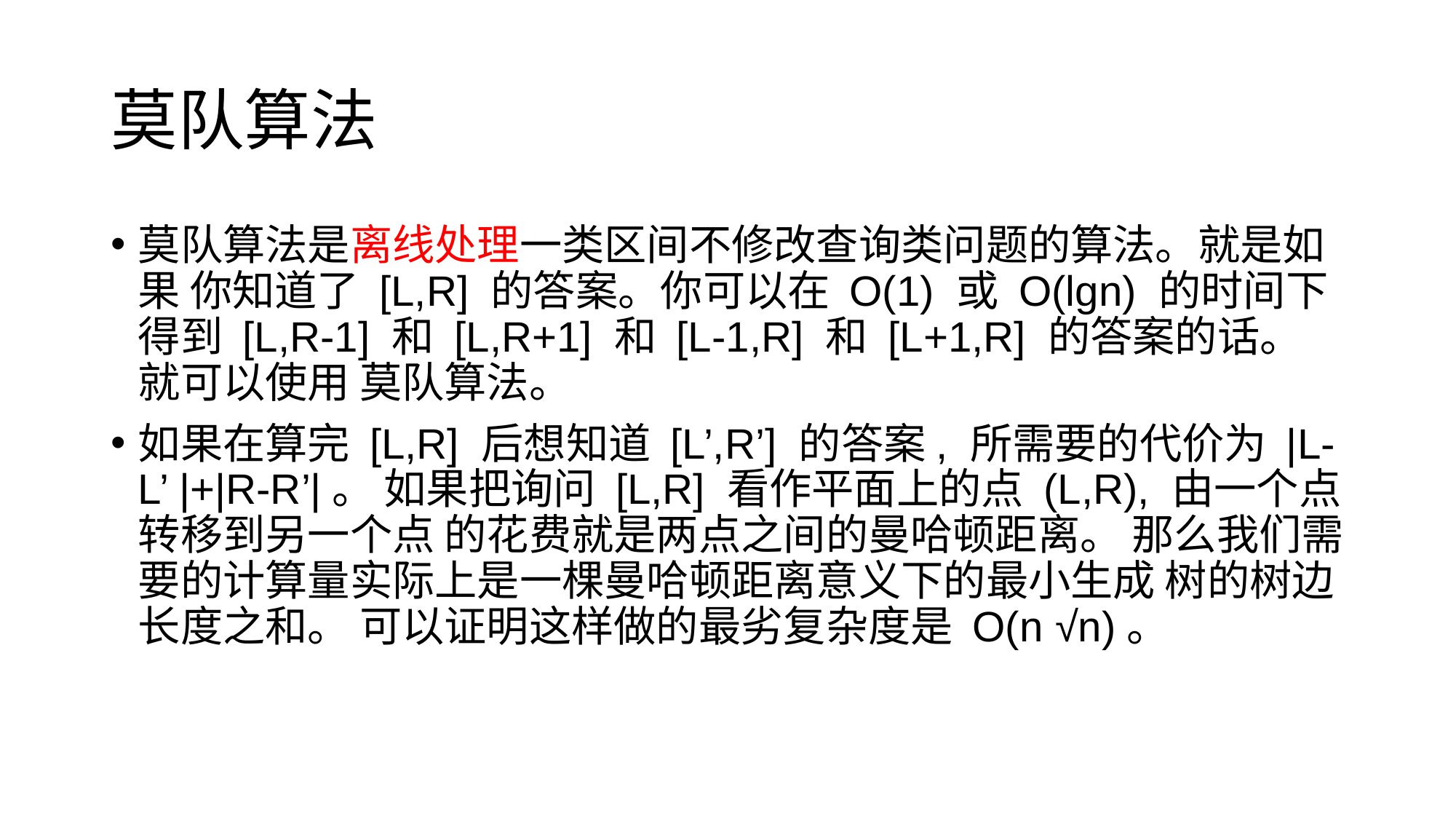

# 莫队算法
莫队算法是离线处理一类区间不修改查询类问题的算法。就是如果 你知道了 [L,R] 的答案。你可以在 O(1) 或 O(lgn) 的时间下得到 [L,R-1] 和 [L,R+1] 和 [L-1,R] 和 [L+1,R] 的答案的话。就可以使用 莫队算法。
如果在算完 [L,R] 后想知道 [L’,R’] 的答案, 所需要的代价为 |L-L’ |+|R-R’|。 如果把询问 [L,R] 看作平面上的点 (L,R), 由一个点转移到另一个点 的花费就是两点之间的曼哈顿距离。 那么我们需要的计算量实际上是一棵曼哈顿距离意义下的最小生成 树的树边长度之和。 可以证明这样做的最劣复杂度是 O(n √n)。